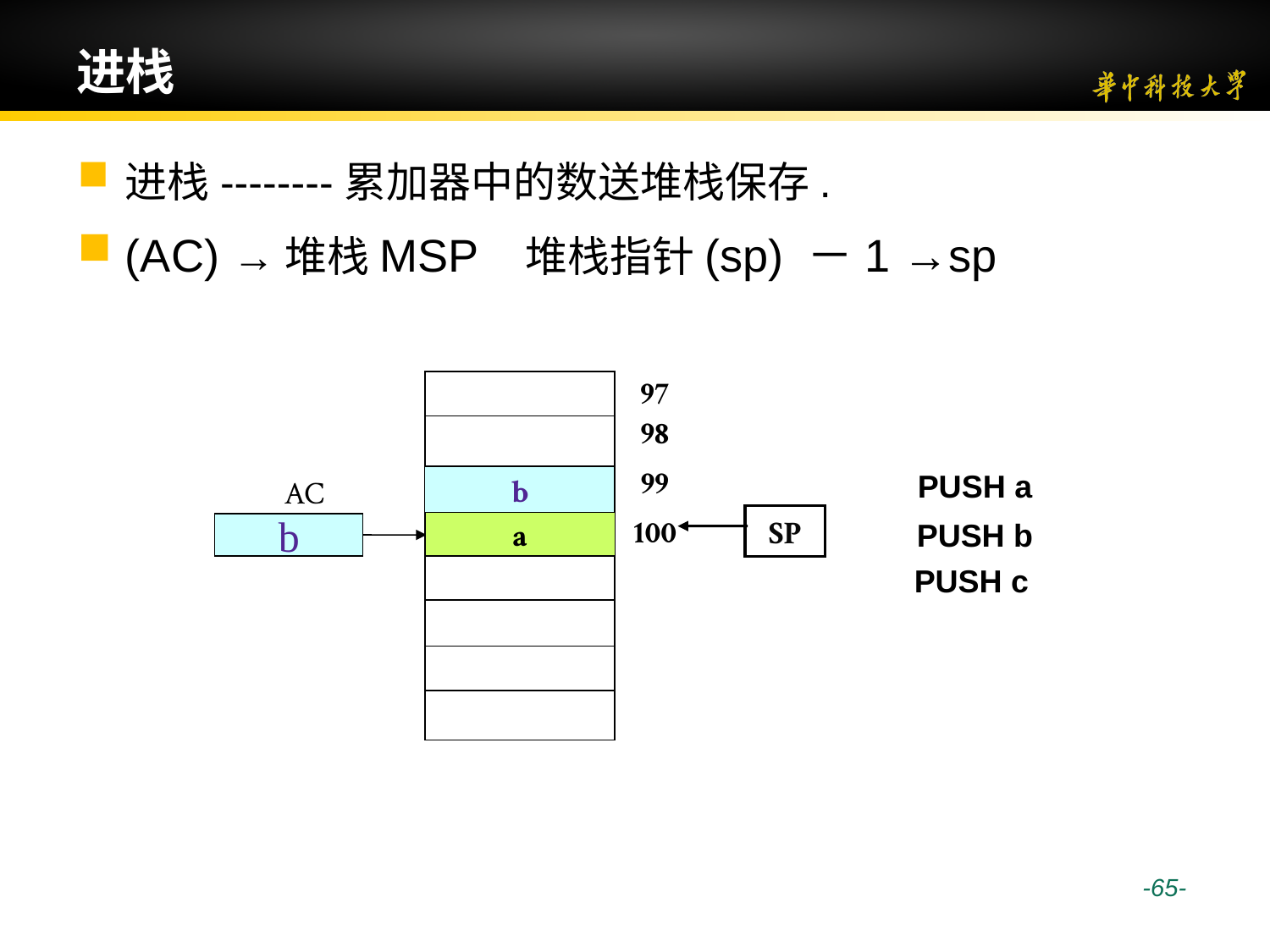

# 进栈
进栈--------累加器中的数送堆栈保存.
(AC) →堆栈MSP   堆栈指针(sp) －1 →sp
97

98

99
PUSH a
AC

b
100
SP

PUSH b

a
a
b

PUSH c

 -65-